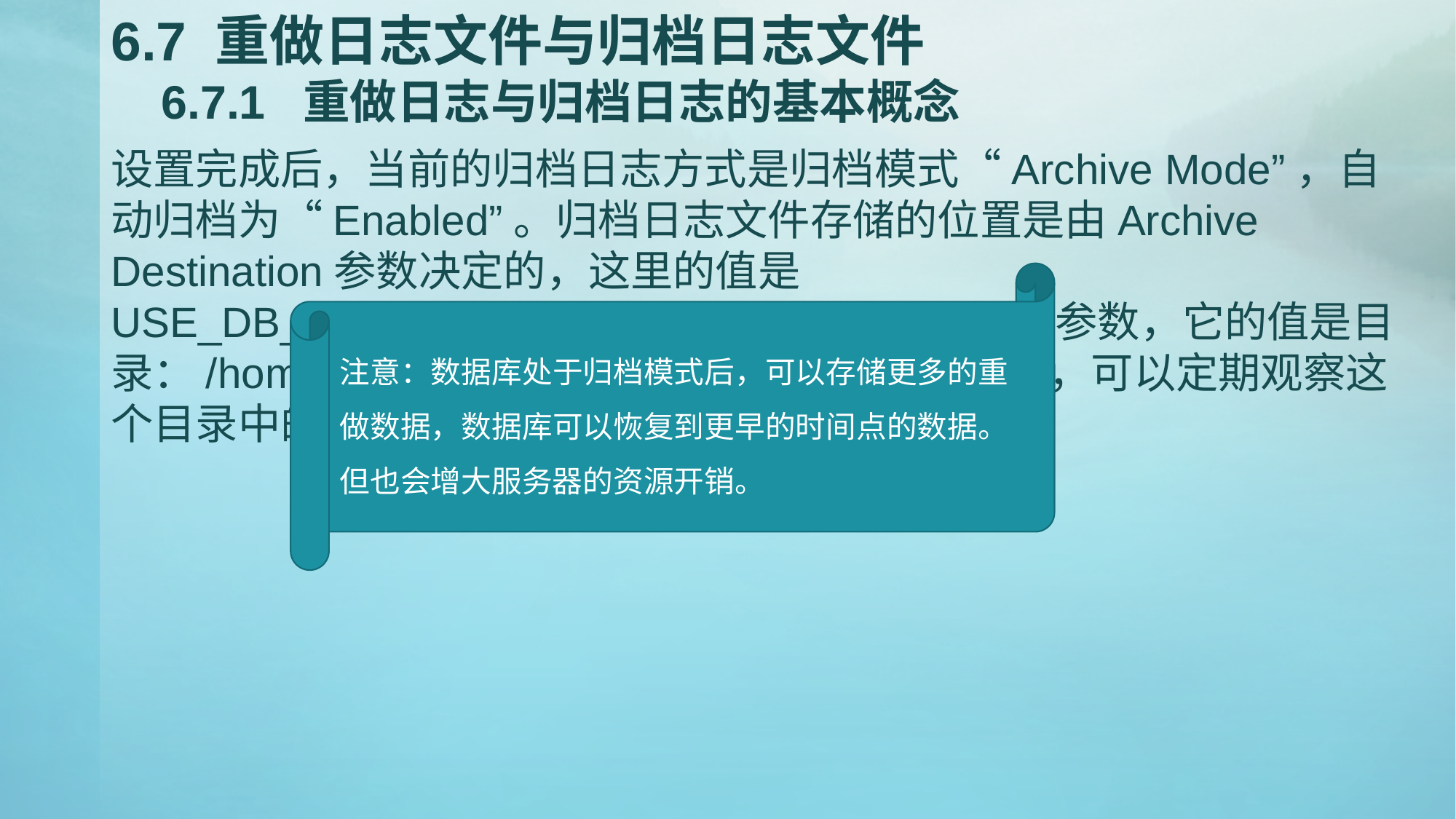

# 6.7 重做日志文件与归档日志文件 6.7.1  重做日志与归档日志的基本概念
设置完成后，当前的归档日志方式是归档模式“Archive Mode”，自动归档为“Enabled”。归档日志文件存储的位置是由Archive Destination参数决定的，这里的值是USE_DB_RECOVERY_FILE_DEST，这是另一个参数，它的值是目录：/home/oracle/app/oracle/fast_recovery_area，可以定期观察这个目录中的归档日志文件。
注意：数据库处于归档模式后，可以存储更多的重做数据，数据库可以恢复到更早的时间点的数据。但也会增大服务器的资源开销。